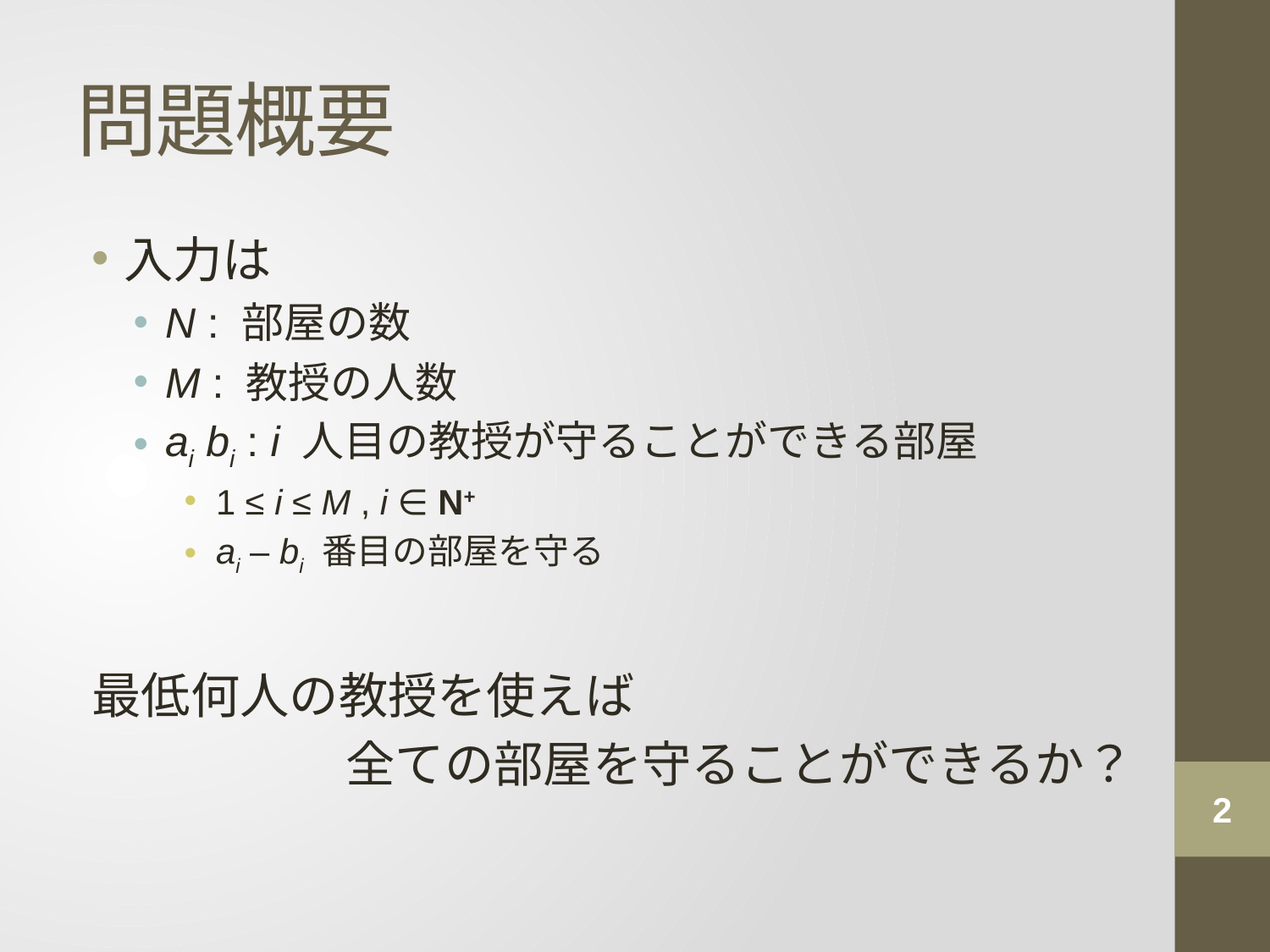

# 問題概要
入力は
N : 部屋の数
M : 教授の人数
ai bi : i 人目の教授が守ることができる部屋
1 ≤ i ≤ M , i ∈ N+
ai – bi 番目の部屋を守る

最低何人の教授を使えば
		全ての部屋を守ることができるか？